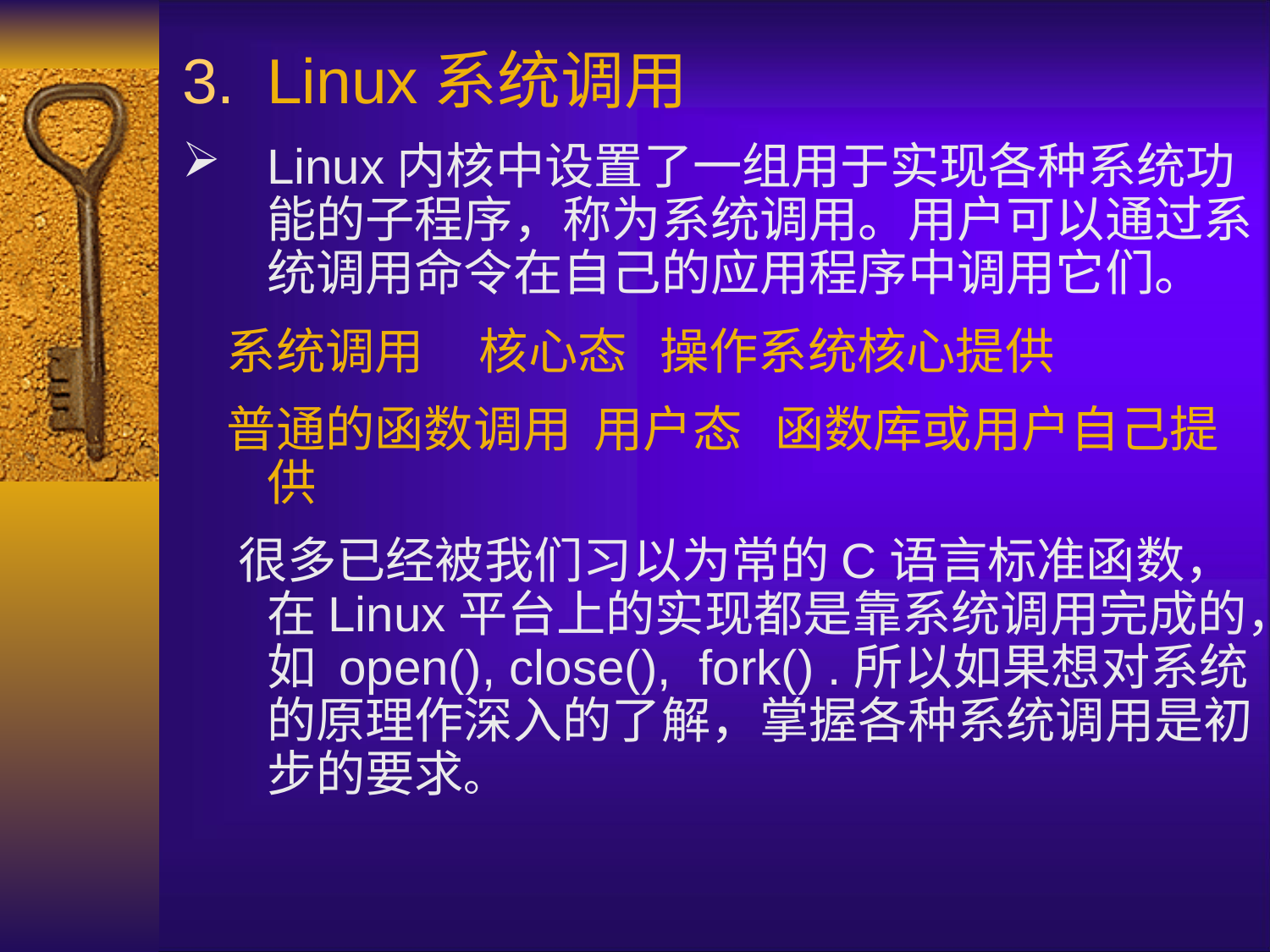

Linux系统调用
Linux内核中设置了一组用于实现各种系统功能的子程序，称为系统调用。用户可以通过系统调用命令在自己的应用程序中调用它们。
   系统调用     核心态   操作系统核心提供
   普通的函数调用  用户态   函数库或用户自己提供
    很多已经被我们习以为常的C语言标准函数，在Linux平台上的实现都是靠系统调用完成的，如 open(), close(),  fork() .所以如果想对系统的原理作深入的了解，掌握各种系统调用是初步的要求。